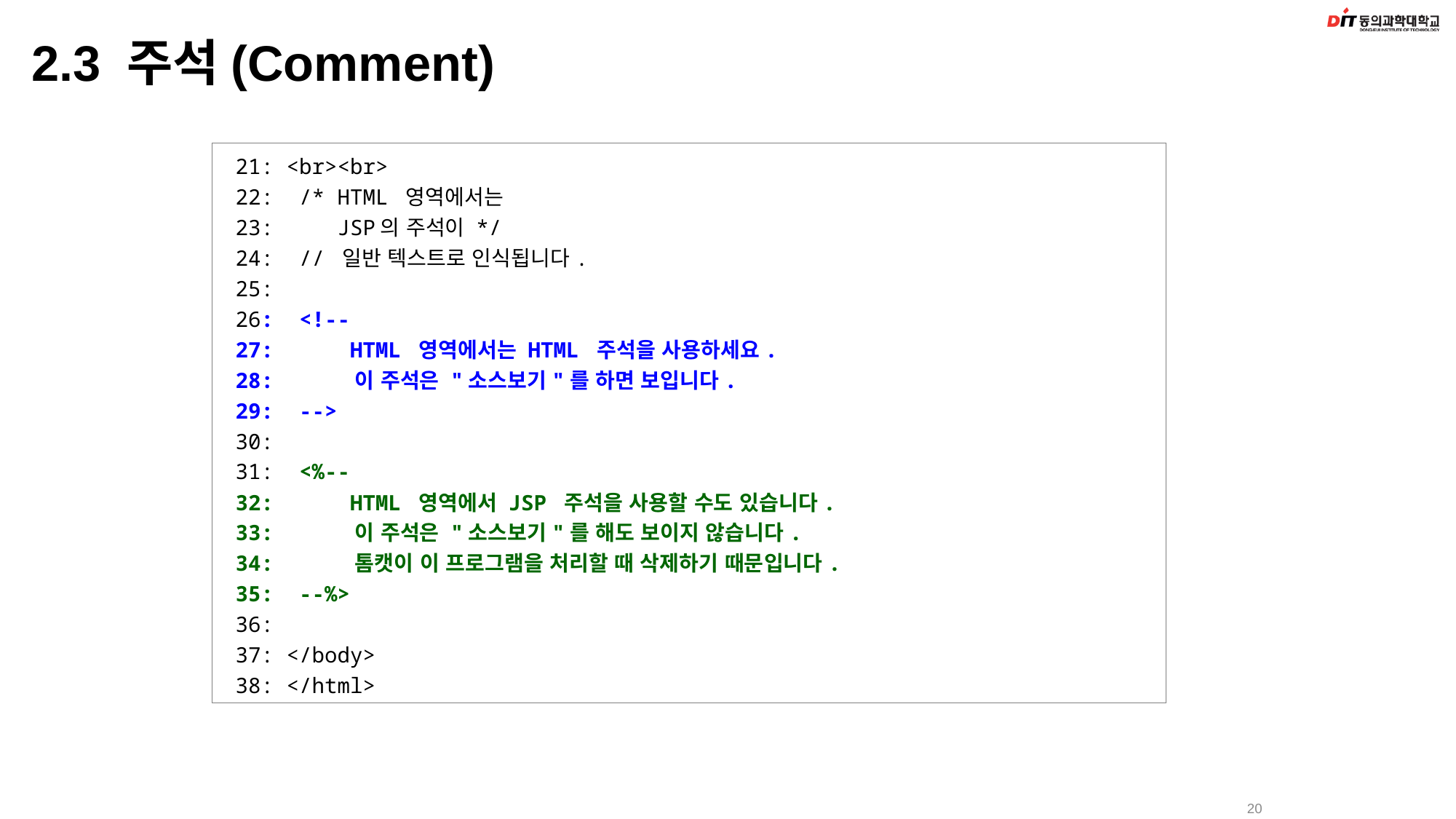

# 2.3 주석(Comment)
 21: <br><br>
 22:  /* HTML 영역에서는
 23:     JSP의 주석이 */
 24:  // 일반 텍스트로 인식됩니다.
 25:
 26:  <!--
 27:      HTML 영역에서는 HTML 주석을 사용하세요.
 28:      이 주석은 "소스보기"를 하면 보입니다.
 29:  -->
 30:
 31:  <%--
 32:      HTML 영역에서 JSP 주석을 사용할 수도 있습니다.
 33:      이 주석은 "소스보기"를 해도 보이지 않습니다.
 34:      톰캣이 이 프로그램을 처리할 때 삭제하기 때문입니다.
 35:  --%>
 36:
 37: </body>
 38: </html>
20